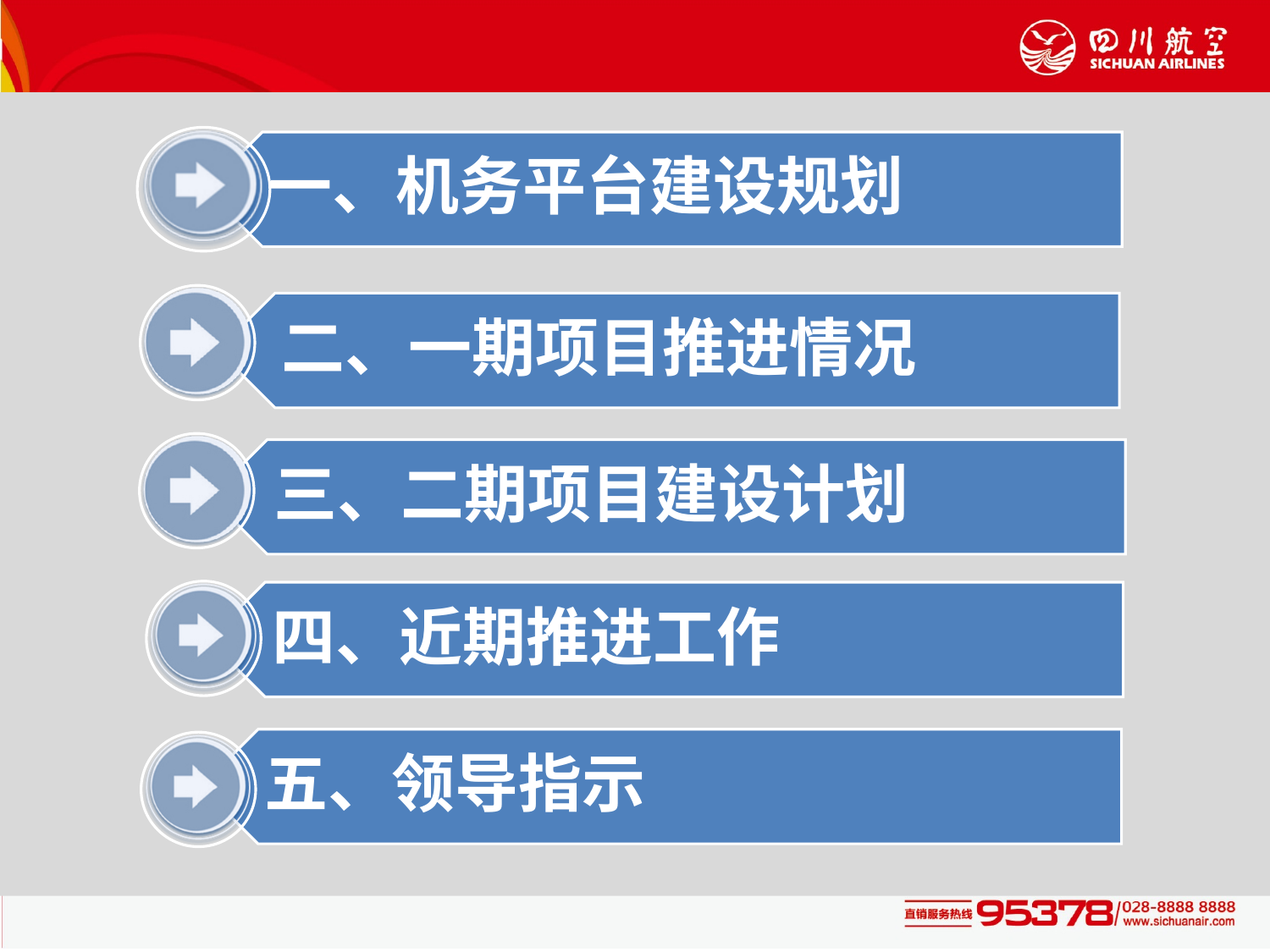

一、机务平台建设规划
二、一期项目推进情况
三、二期项目建设计划
四、近期推进工作
五、领导指示